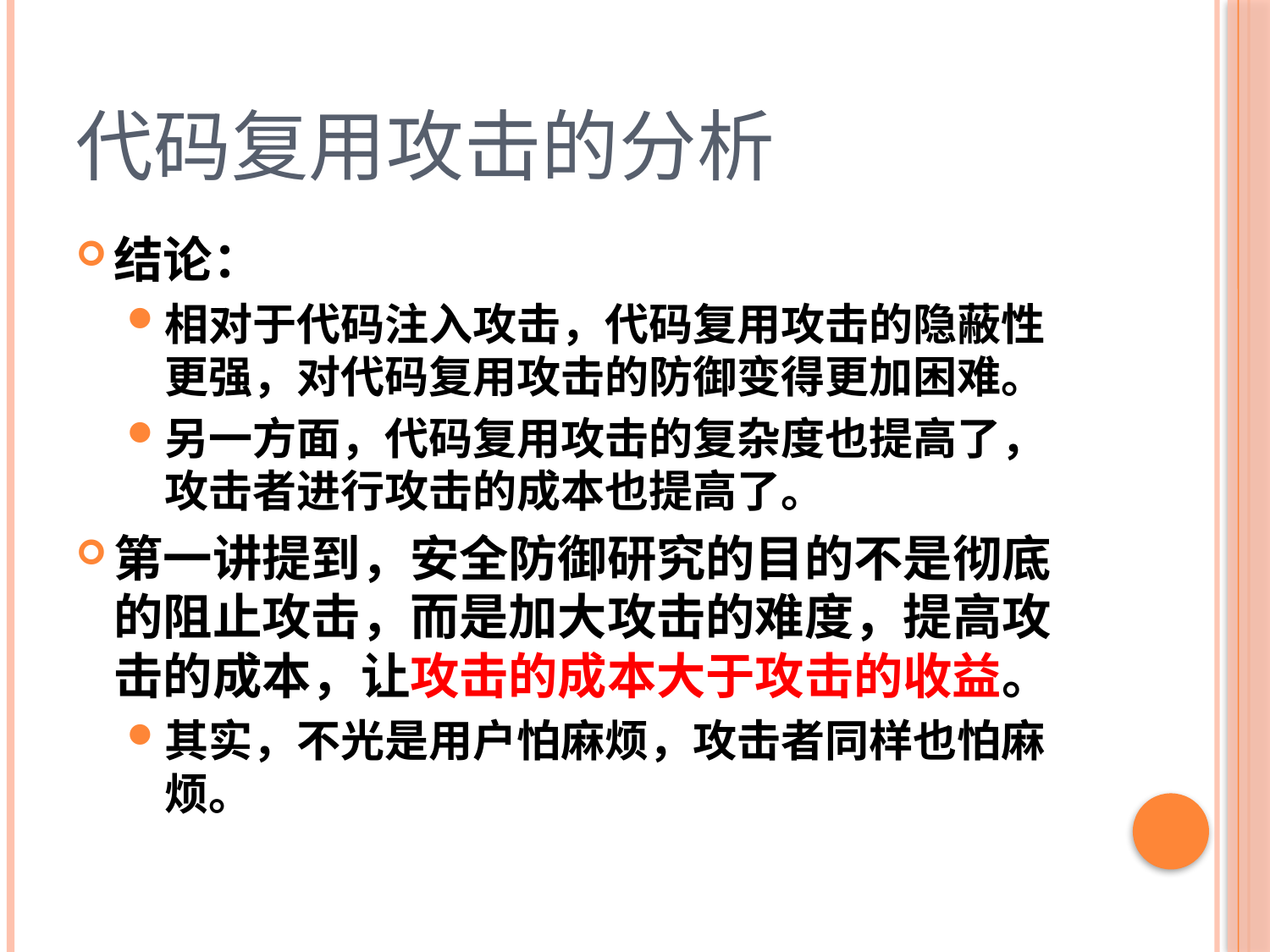

# 代码复用攻击的分析
结论：
相对于代码注入攻击，代码复用攻击的隐蔽性更强，对代码复用攻击的防御变得更加困难。
另一方面，代码复用攻击的复杂度也提高了，攻击者进行攻击的成本也提高了。
第一讲提到，安全防御研究的目的不是彻底的阻止攻击，而是加大攻击的难度，提高攻击的成本，让攻击的成本大于攻击的收益。
其实，不光是用户怕麻烦，攻击者同样也怕麻烦。